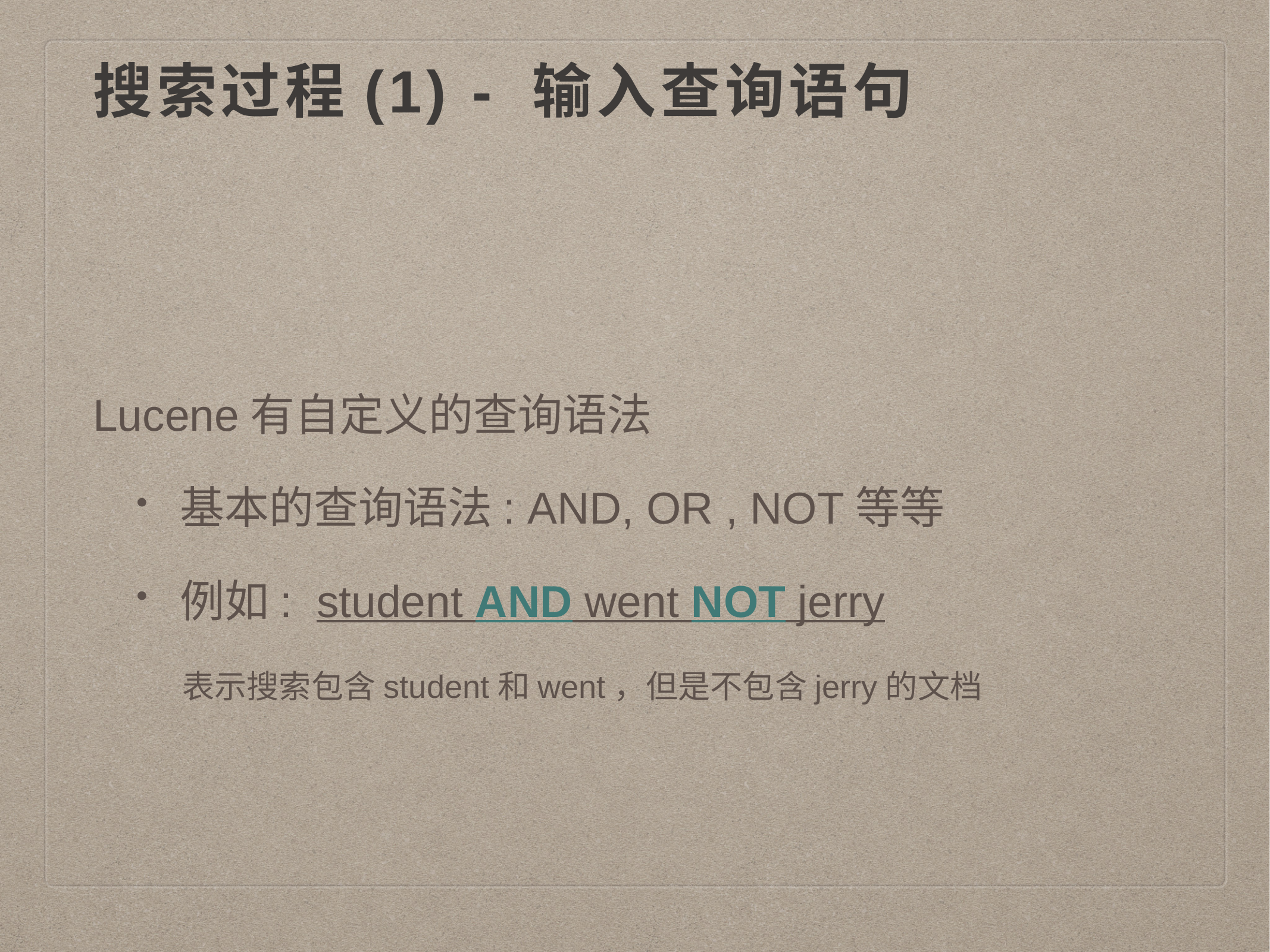

# 搜索过程(1) - 输入查询语句
Lucene有自定义的查询语法
基本的查询语法: AND, OR , NOT等等
例如:  student AND went NOT jerry
表示搜索包含student和went，但是不包含jerry的文档
14